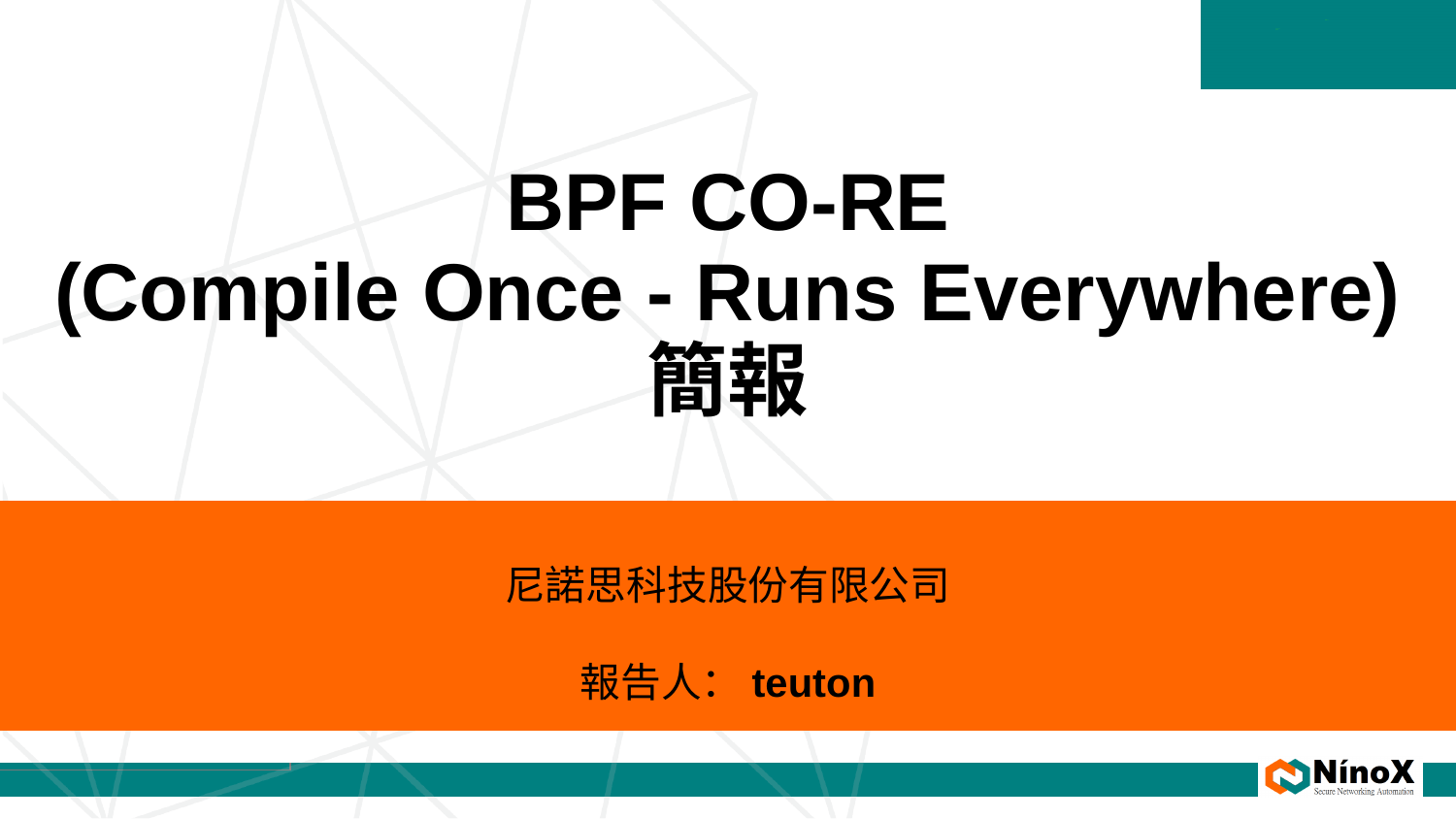

BPF CO-RE
(Compile Once - Runs Everywhere)
簡報
# 尼諾思科技股份有限公司 報告人：teuton